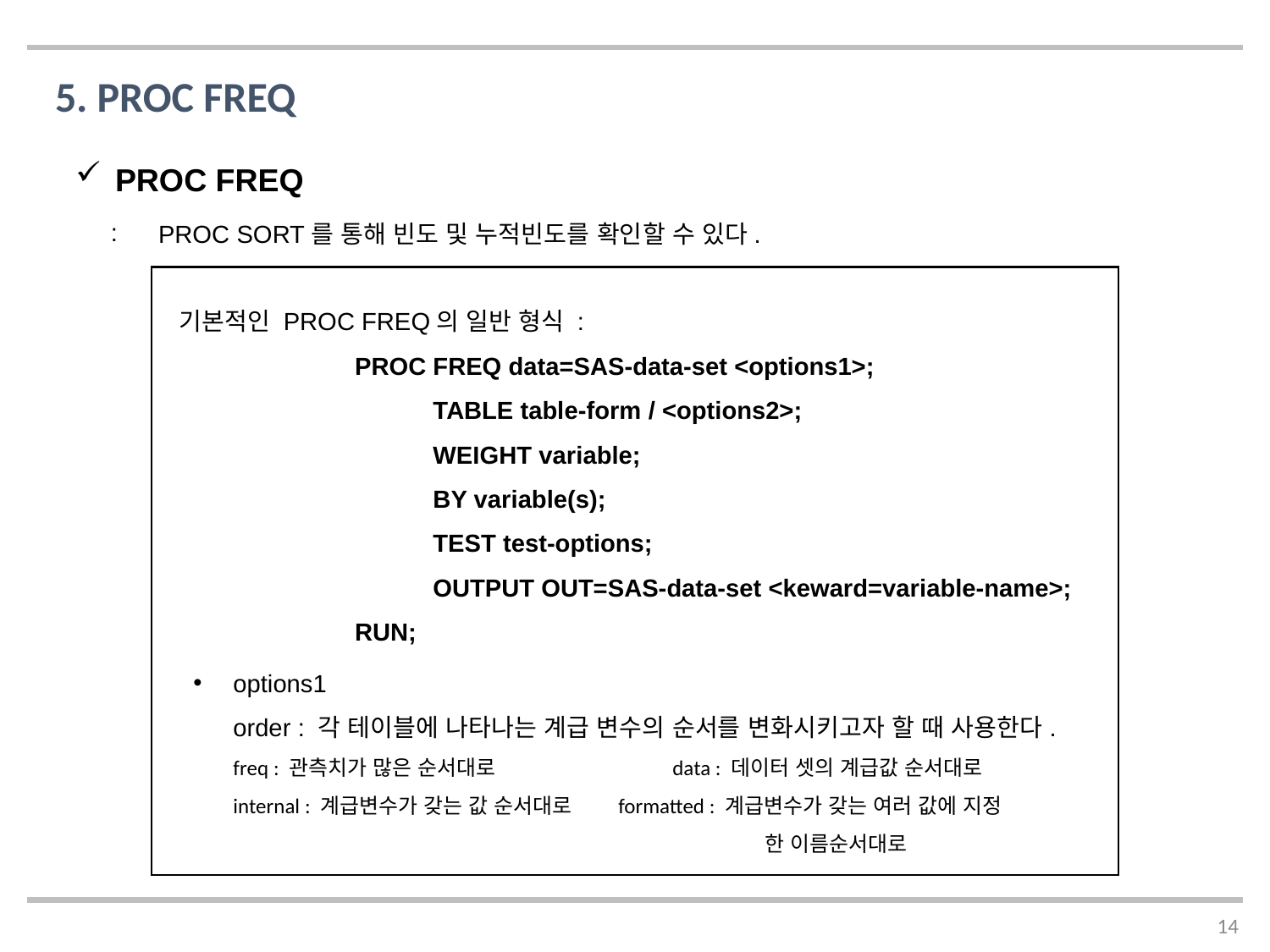

5. PROC FREQ
PROC FREQ
PROC SORT를 통해 빈도 및 누적빈도를 확인할 수 있다.

기본적인 PROC FREQ의 일반 형식 :
	       PROC FREQ data=SAS-data-set <options1>;
		TABLE table-form / <options2>;
		WEIGHT variable;
		BY variable(s);
		TEST test-options;
		OUTPUT OUT=SAS-data-set <keward=variable-name>;
	       RUN;
options1
order : 각 테이블에 나타나는 계급 변수의 순서를 변화시키고자 할 때 사용한다.
freq : 관측치가 많은 순서대로	         data : 데이터 셋의 계급값 순서대로
internal : 계급변수가 갖는 값 순서대로       formatted : 계급변수가 갖는 여러 값에 지정
				    한 이름순서대로